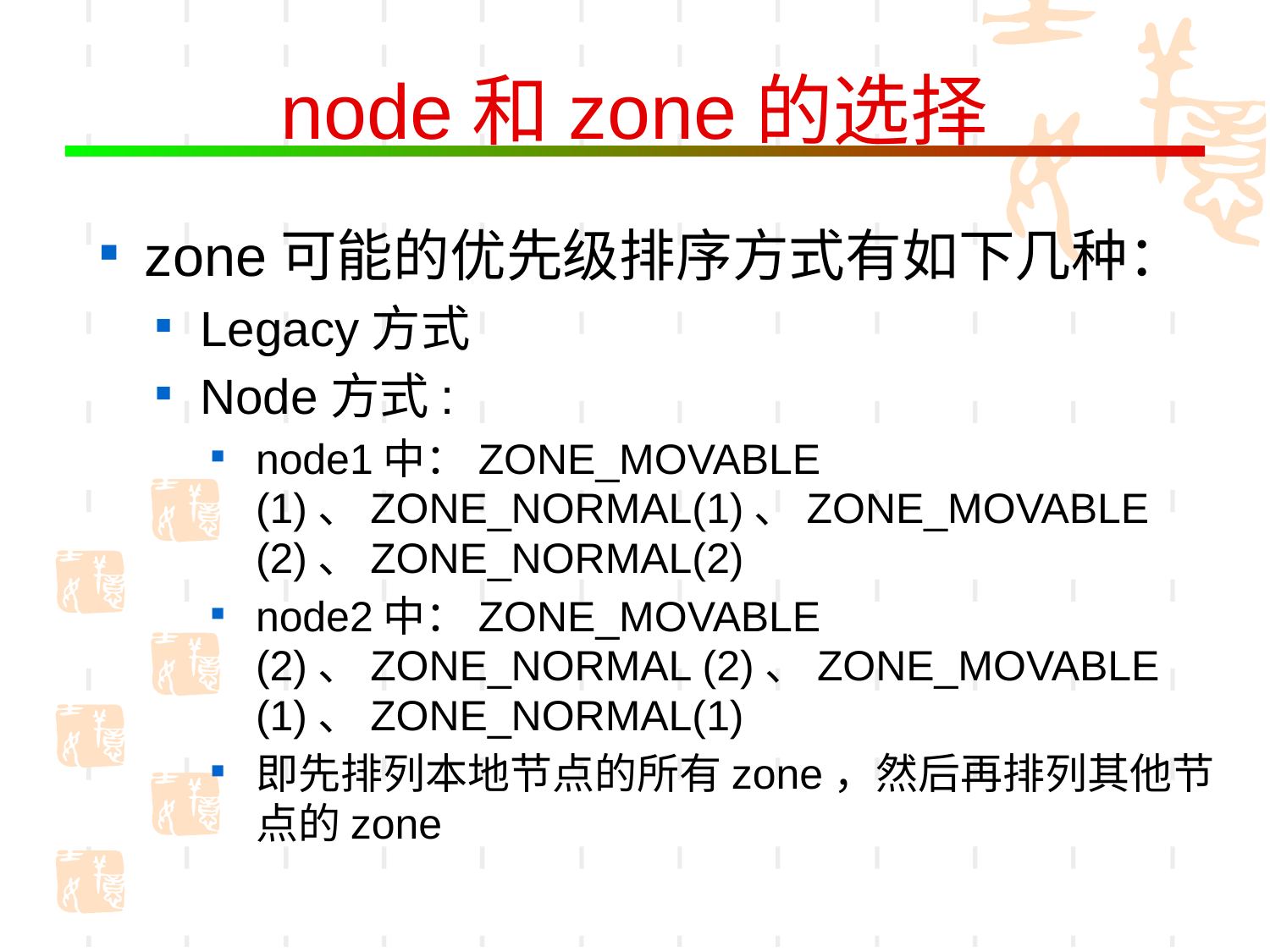

# node和zone的选择
zone可能的优先级排序方式有如下几种：
Legacy方式
Node方式:
node1中：ZONE_MOVABLE (1)、ZONE_NORMAL(1)、ZONE_MOVABLE (2)、ZONE_NORMAL(2)
node2中：ZONE_MOVABLE (2)、ZONE_NORMAL (2)、ZONE_MOVABLE (1)、ZONE_NORMAL(1)
即先排列本地节点的所有zone，然后再排列其他节点的zone